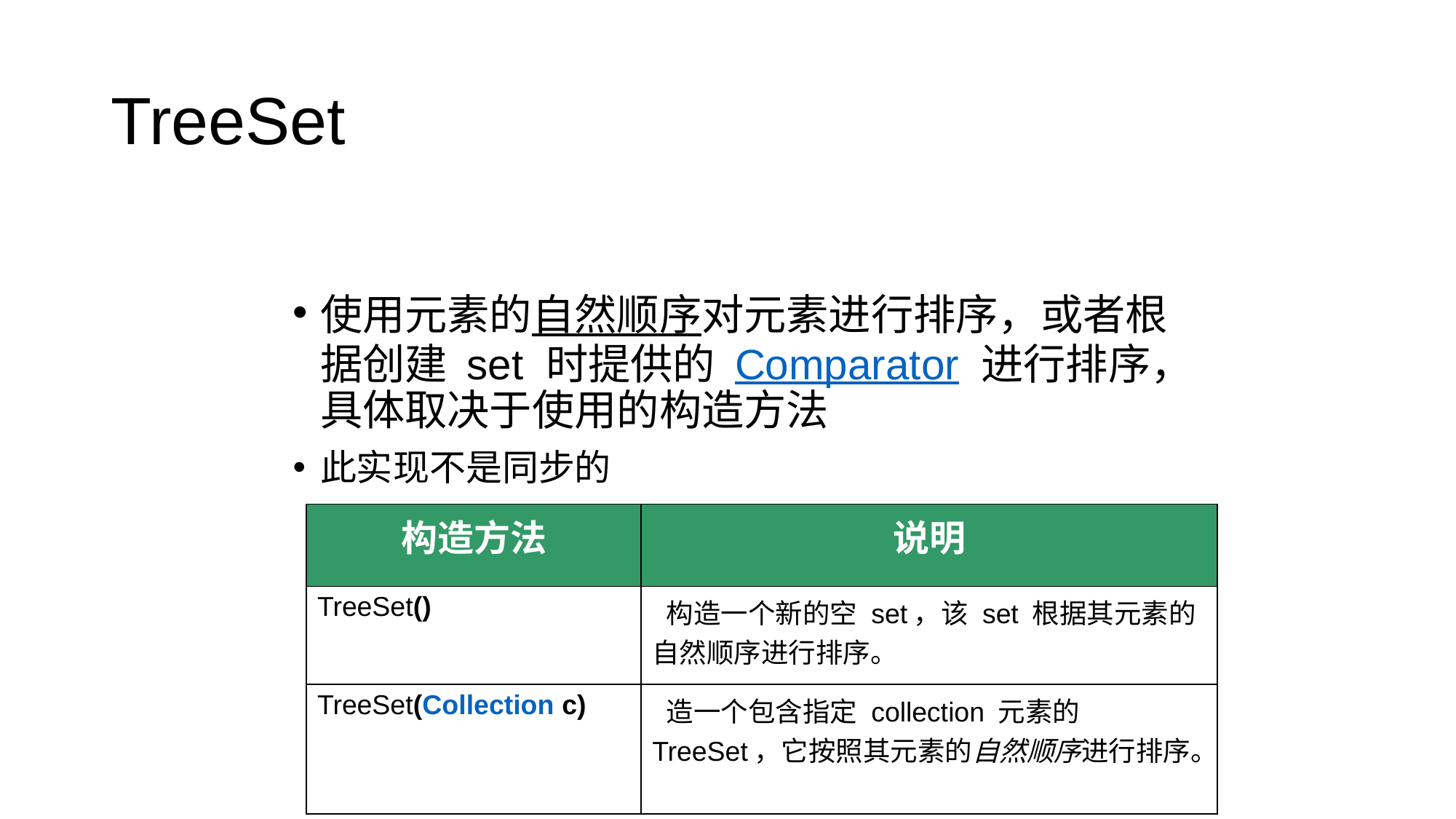

TreeSet
使用元素的自然顺序对元素进行排序，或者根据创建 set 时提供的 Comparator 进行排序，具体取决于使用的构造方法
此实现不是同步的
| 构造方法 | 说明 |
| --- | --- |
| TreeSet() | 构造一个新的空 set，该 set 根据其元素的自然顺序进行排序。 |
| TreeSet(Collection c) | 造一个包含指定 collection 元素的TreeSet，它按照其元素的自然顺序进行排序。 |
32